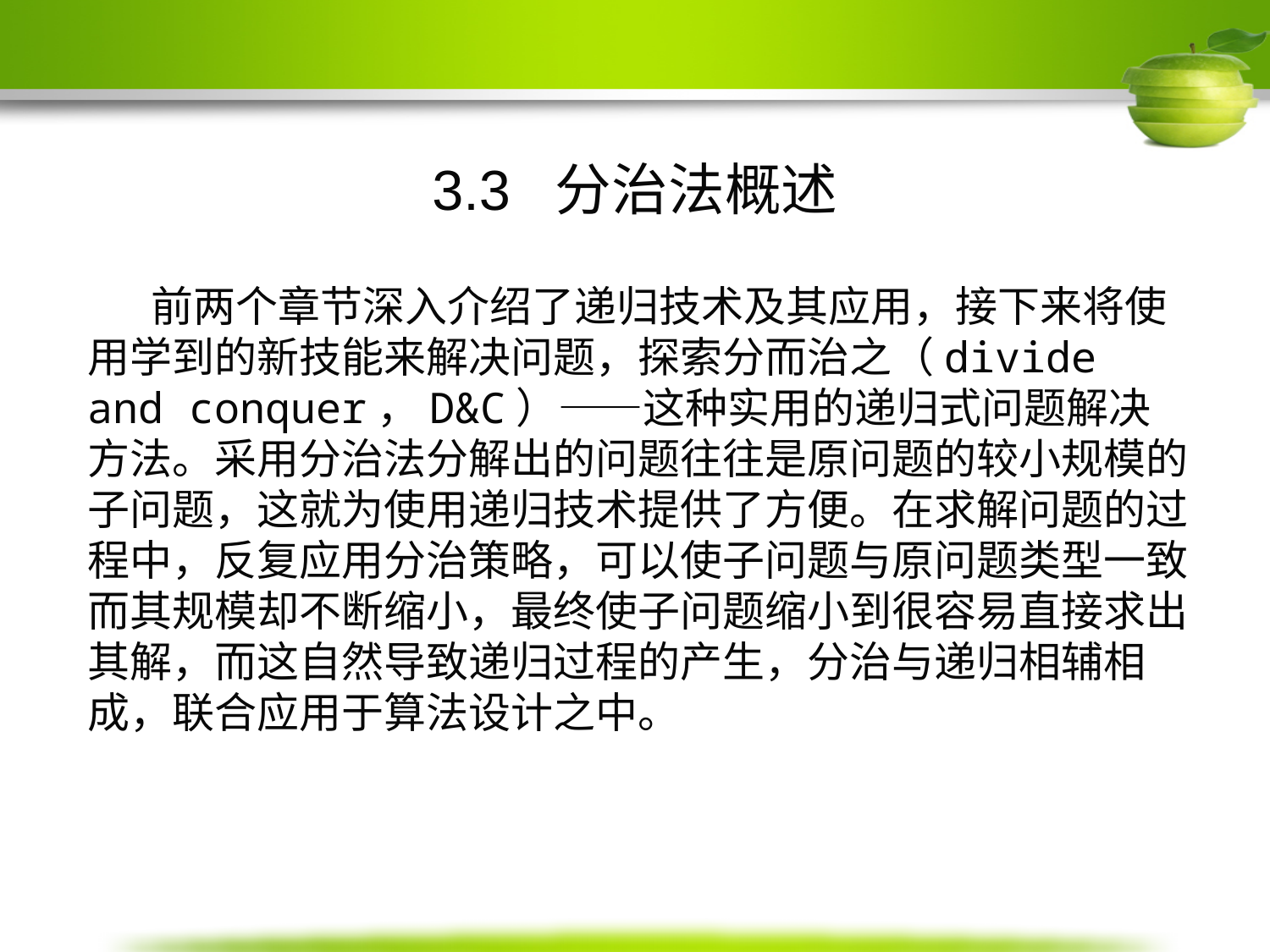

3.3  分治法概述
前两个章节深入介绍了递归技术及其应用，接下来将使用学到的新技能来解决问题，探索分而治之（divide and conquer，D&C）——这种实用的递归式问题解决方法。采用分治法分解出的问题往往是原问题的较小规模的子问题，这就为使用递归技术提供了方便。在求解问题的过程中，反复应用分治策略，可以使子问题与原问题类型一致而其规模却不断缩小，最终使子问题缩小到很容易直接求出其解，而这自然导致递归过程的产生，分治与递归相辅相成，联合应用于算法设计之中。